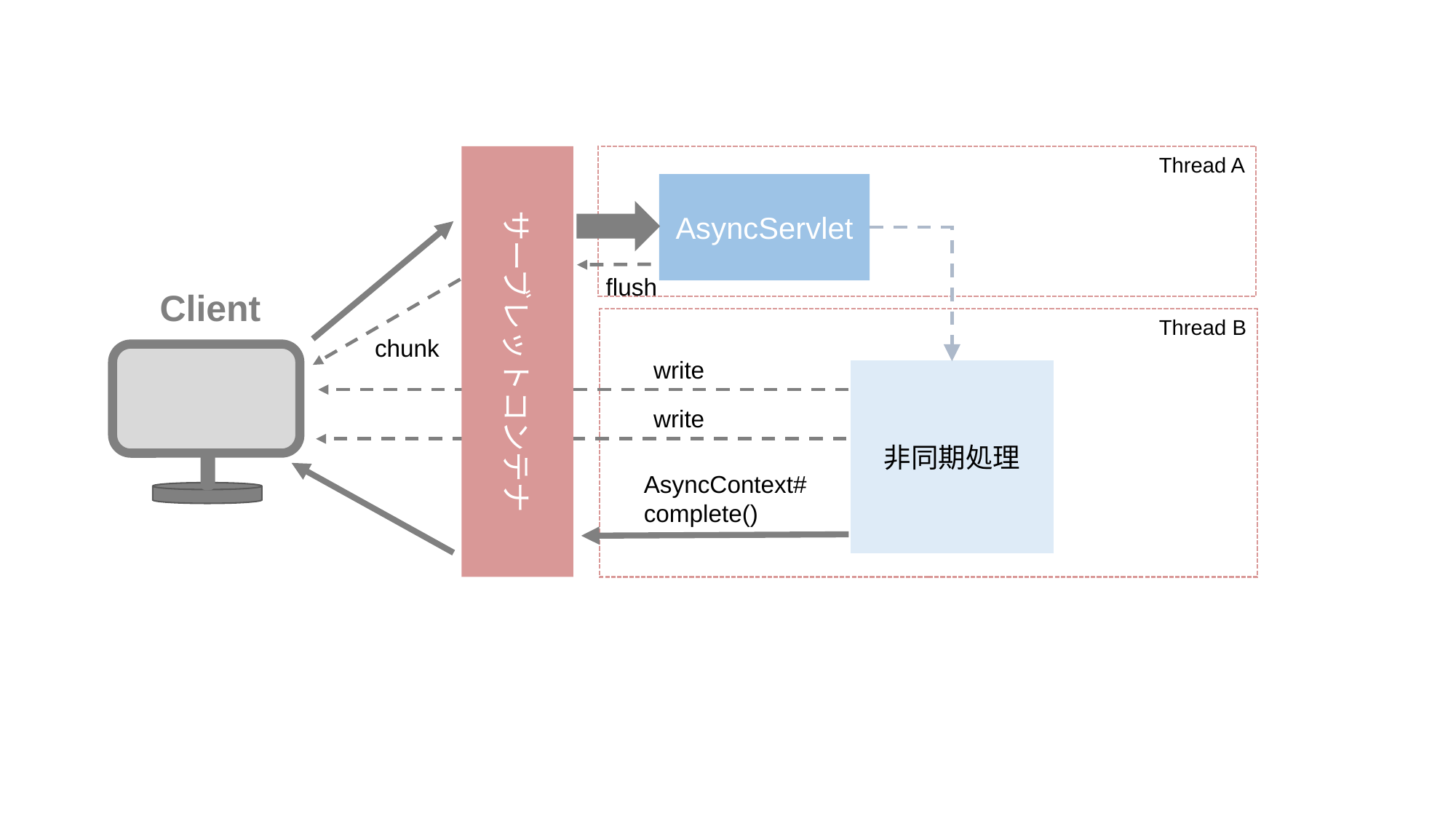

Thread A
AsyncServlet

flush
Client
サーブレットコンテナ
Thread B
chunk

write
非同期処理
write
AsyncContext#
complete()